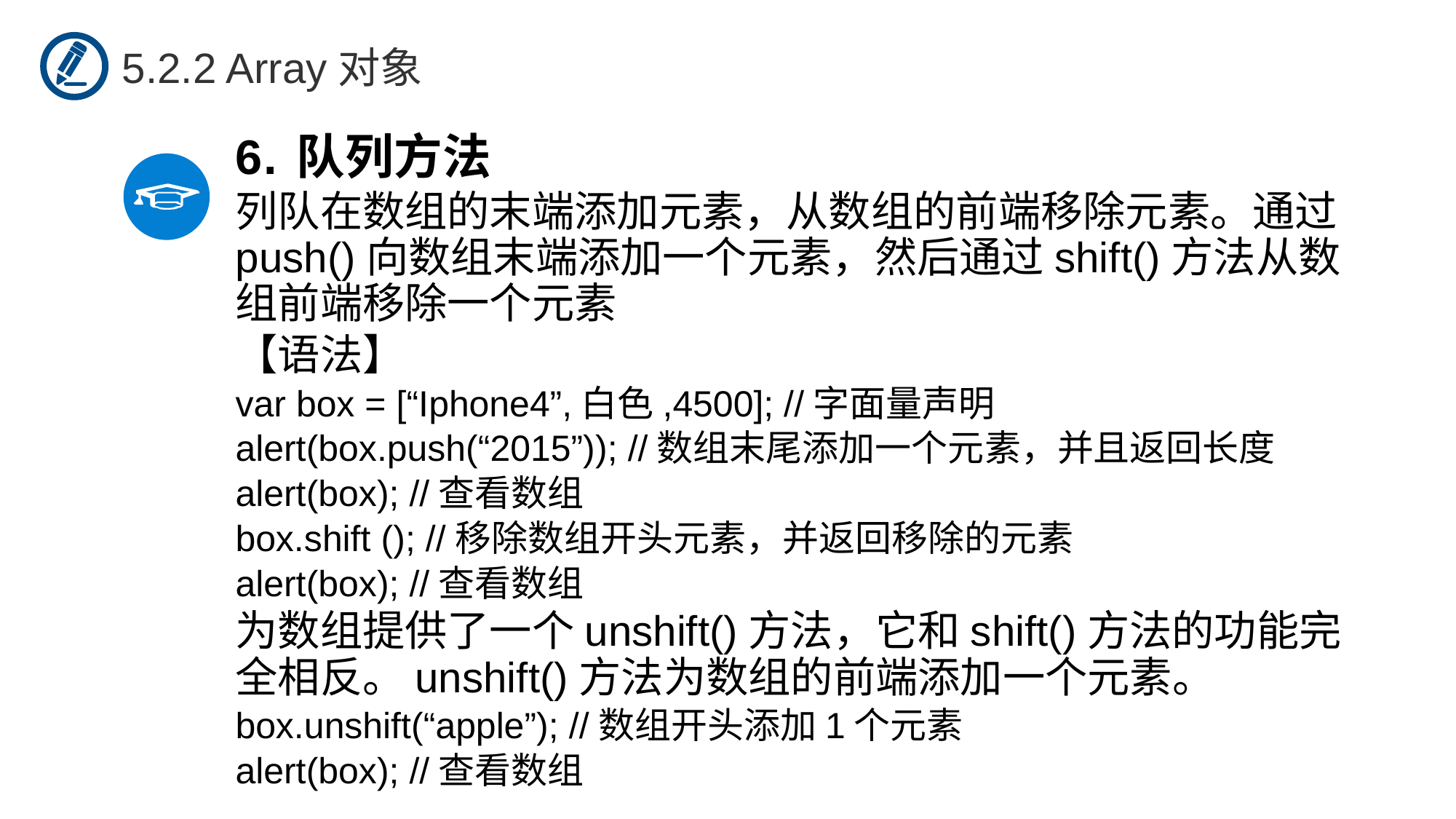

5.2.2 Array对象
队列方法
列队在数组的末端添加元素，从数组的前端移除元素。通过push()向数组末端添加一个元素，然后通过shift()方法从数组前端移除一个元素
【语法】
var box = [“Iphone4”,白色,4500]; //字面量声明
alert(box.push(“2015”)); //数组末尾添加一个元素，并且返回长度
alert(box); //查看数组
box.shift (); //移除数组开头元素，并返回移除的元素
alert(box); //查看数组
为数组提供了一个unshift()方法，它和shift()方法的功能完全相反。unshift()方法为数组的前端添加一个元素。
box.unshift(“apple”); //数组开头添加1个元素
alert(box); //查看数组